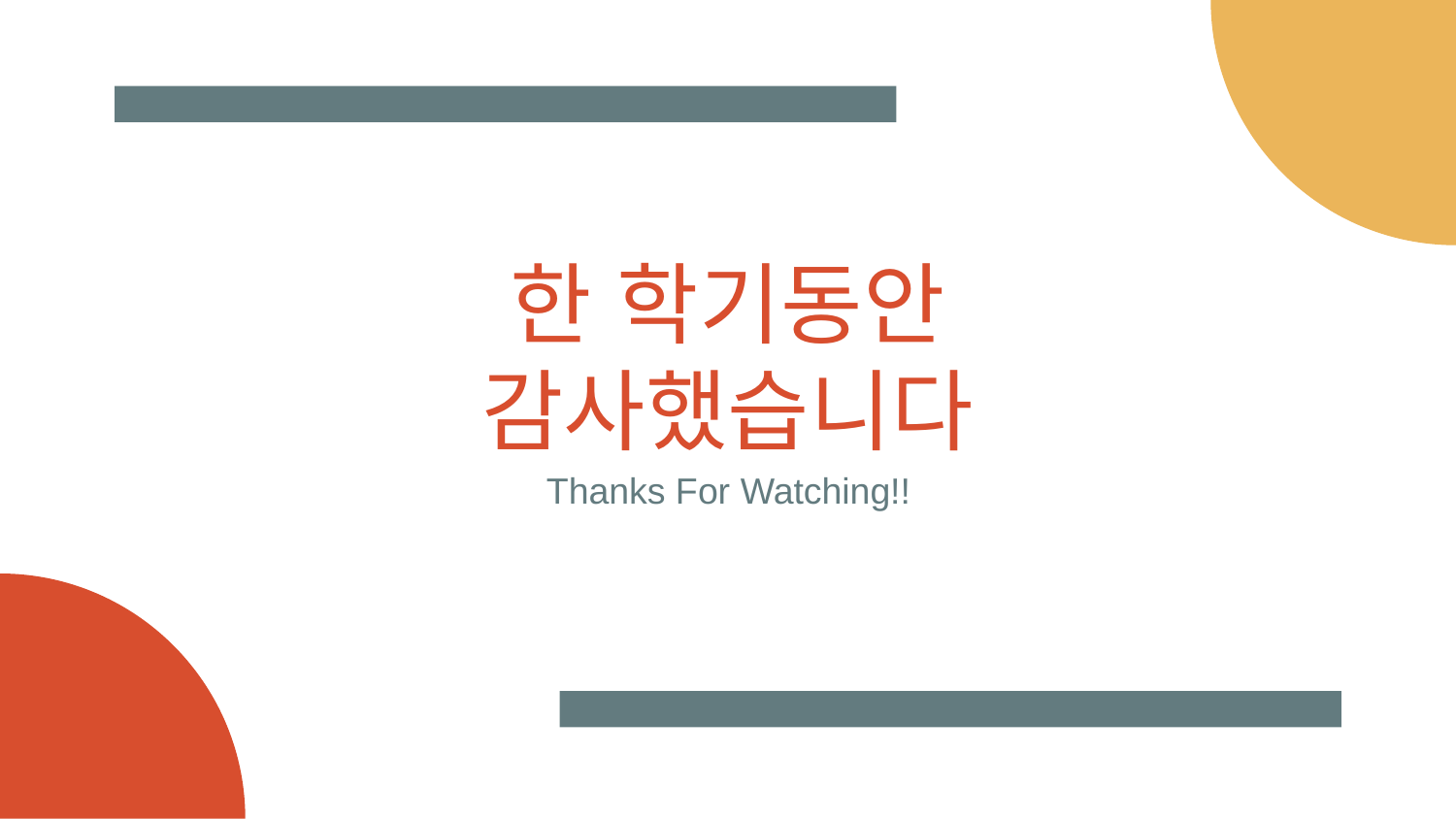

# 한 학기동안 감사했습니다
Thanks For Watching!!